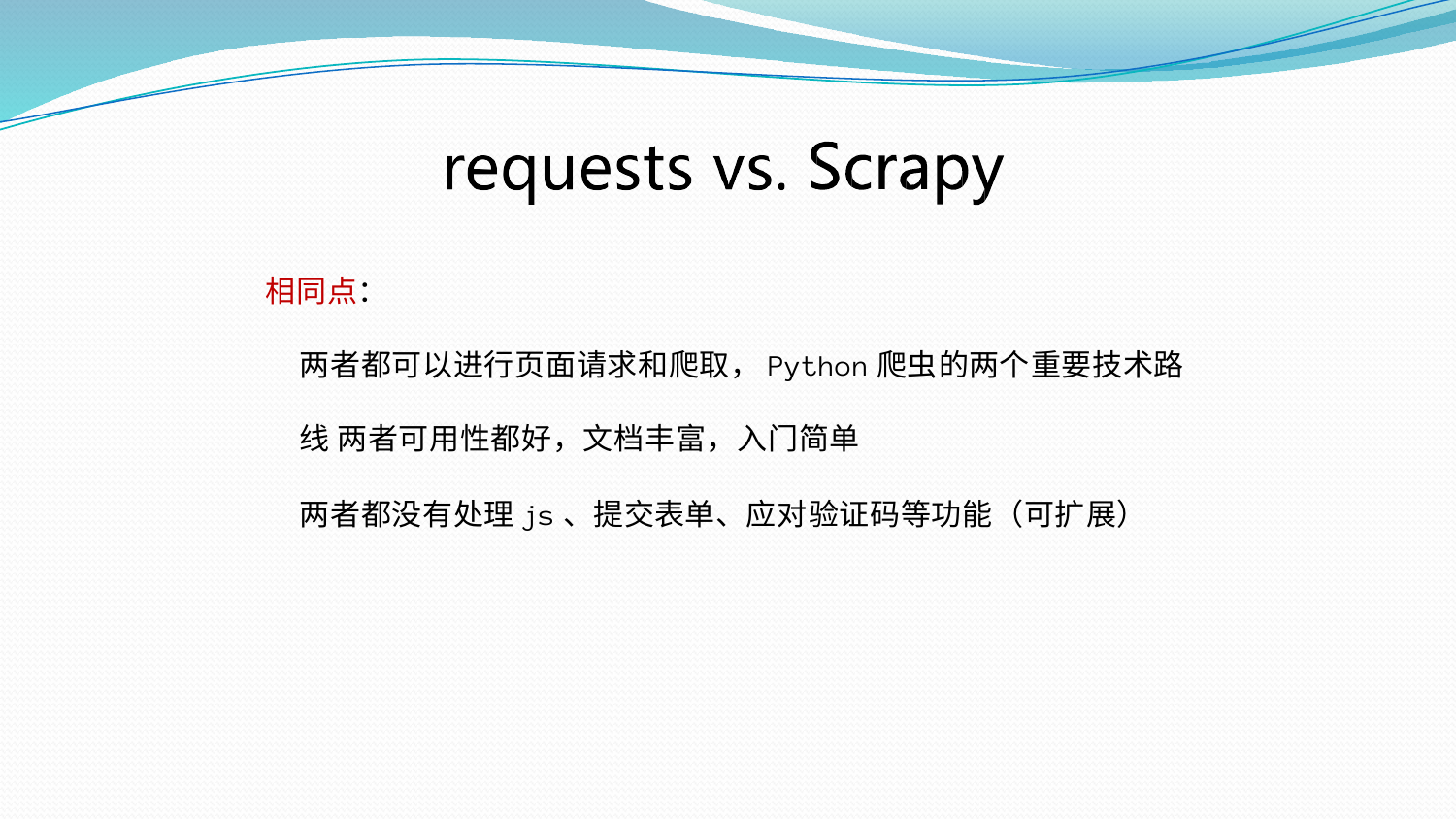

相同点：
两者都可以进行页面请求和爬取，Python爬虫的两个重要技术路线 两者可用性都好，文档丰富，入门简单

两者都没有处理js、提交表单、应对验证码等功能（可扩展）